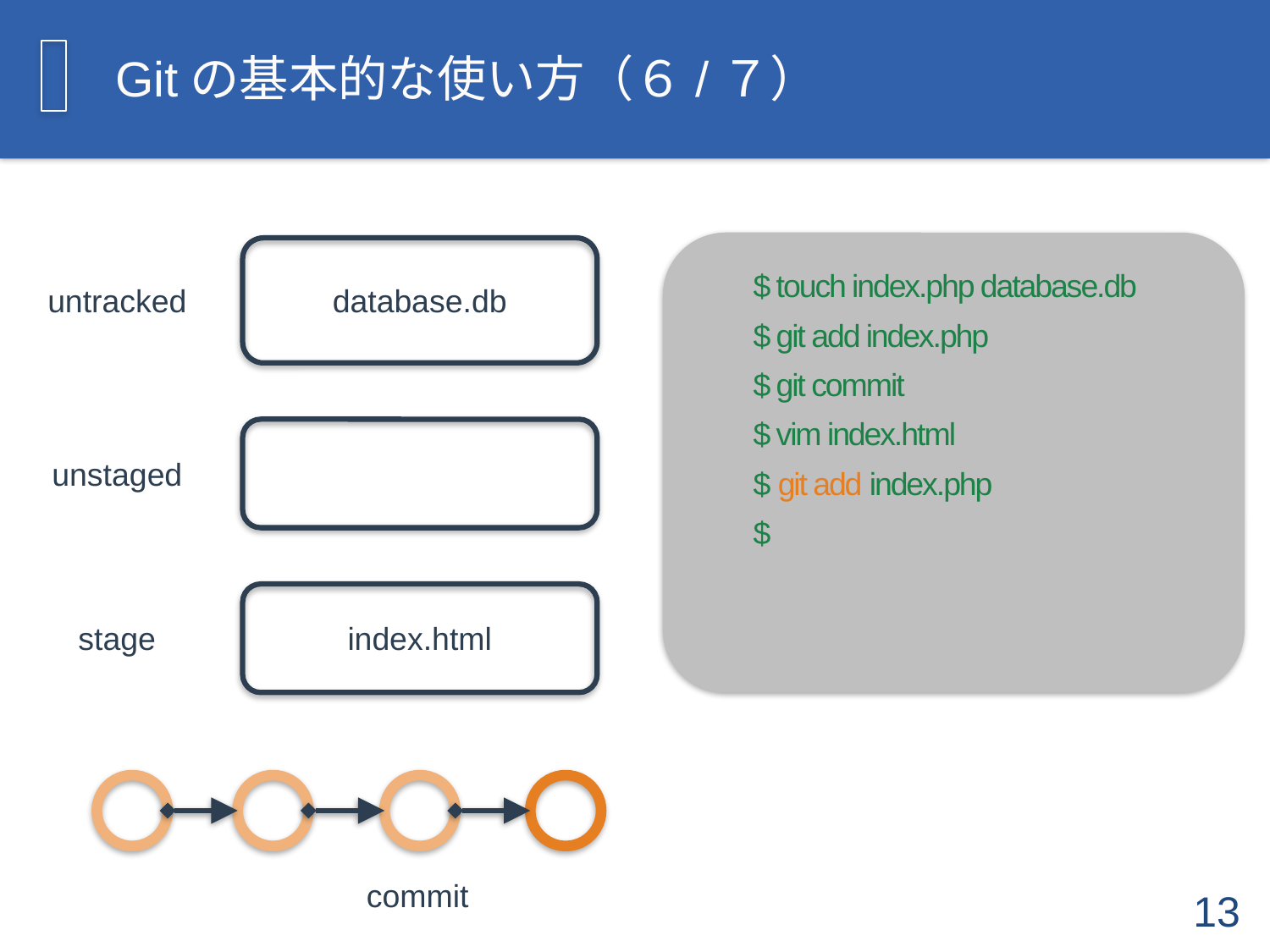

# Gitの基本的な使い方（６/７）

$ touch index.php database.db
$ git add index.php
$ git commit
$ vim index.html
$ git add index.php
$
untracked
database.db

unstaged

stage
index.html

commit
13